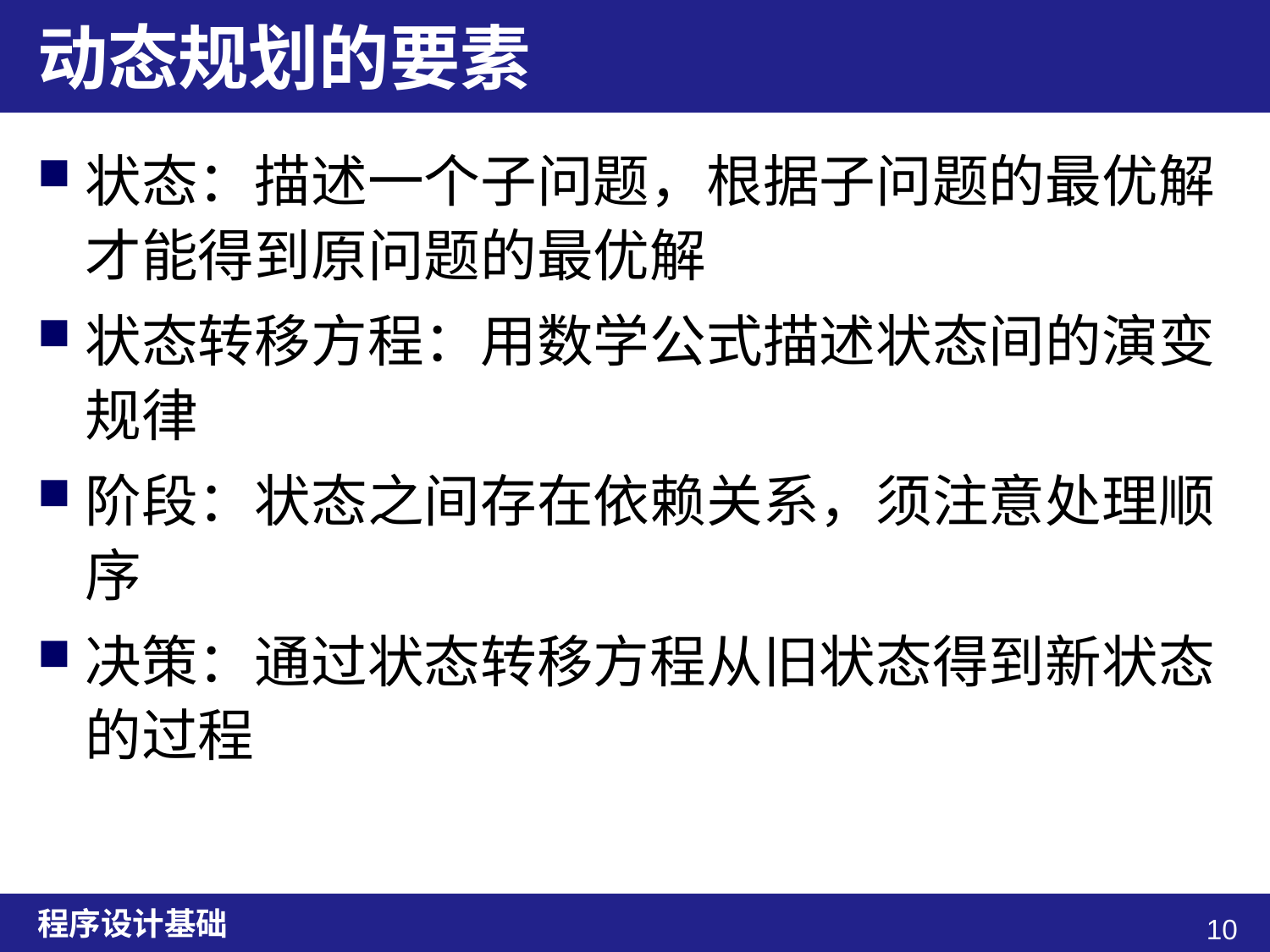

# 动态规划的要素
状态：描述一个子问题，根据子问题的最优解才能得到原问题的最优解
状态转移方程：用数学公式描述状态间的演变规律
阶段：状态之间存在依赖关系，须注意处理顺序
决策：通过状态转移方程从旧状态得到新状态的过程